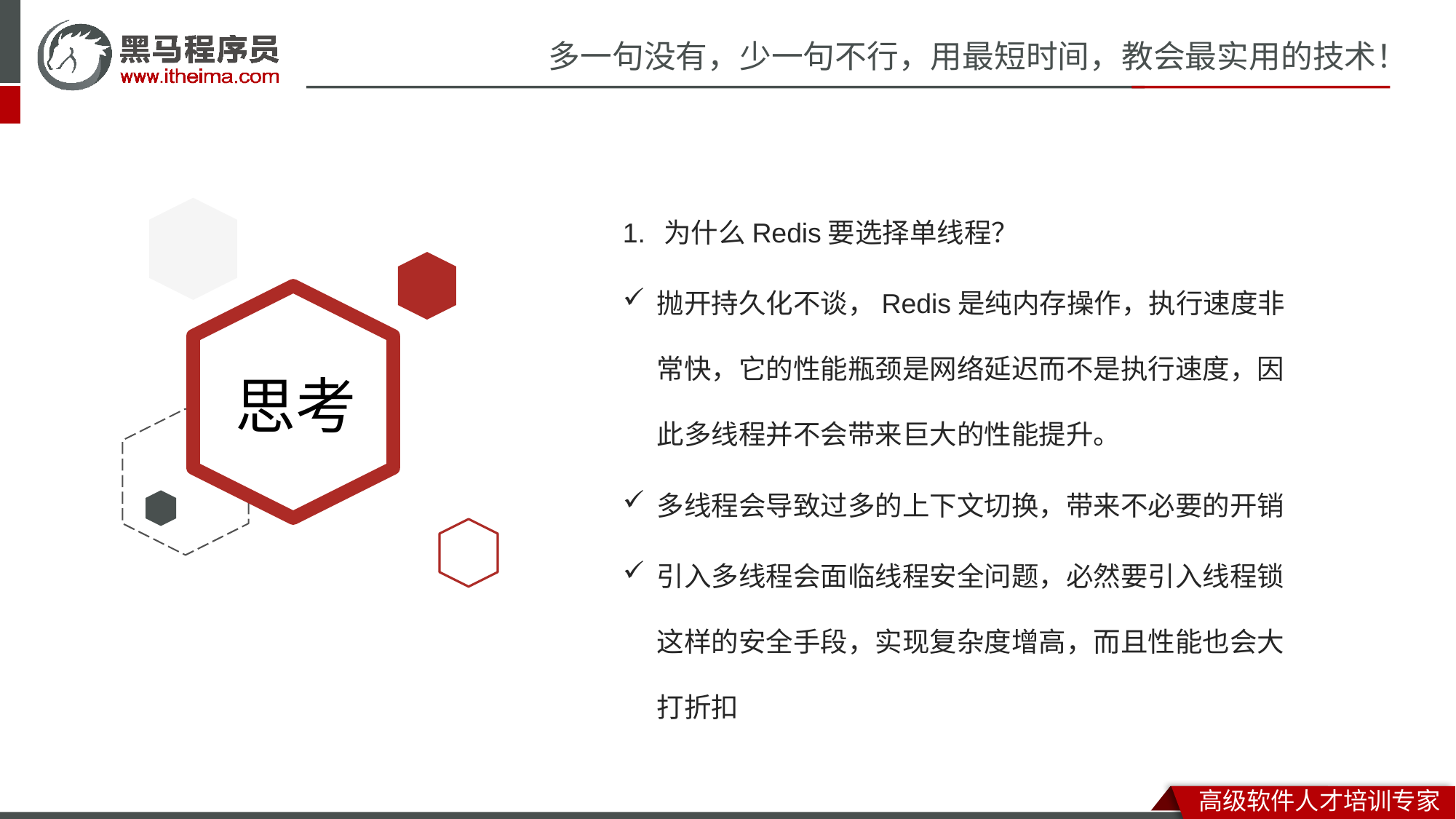

为什么Redis要选择单线程？
抛开持久化不谈，Redis是纯内存操作，执行速度非常快，它的性能瓶颈是网络延迟而不是执行速度，因此多线程并不会带来巨大的性能提升。
多线程会导致过多的上下文切换，带来不必要的开销
引入多线程会面临线程安全问题，必然要引入线程锁这样的安全手段，实现复杂度增高，而且性能也会大打折扣